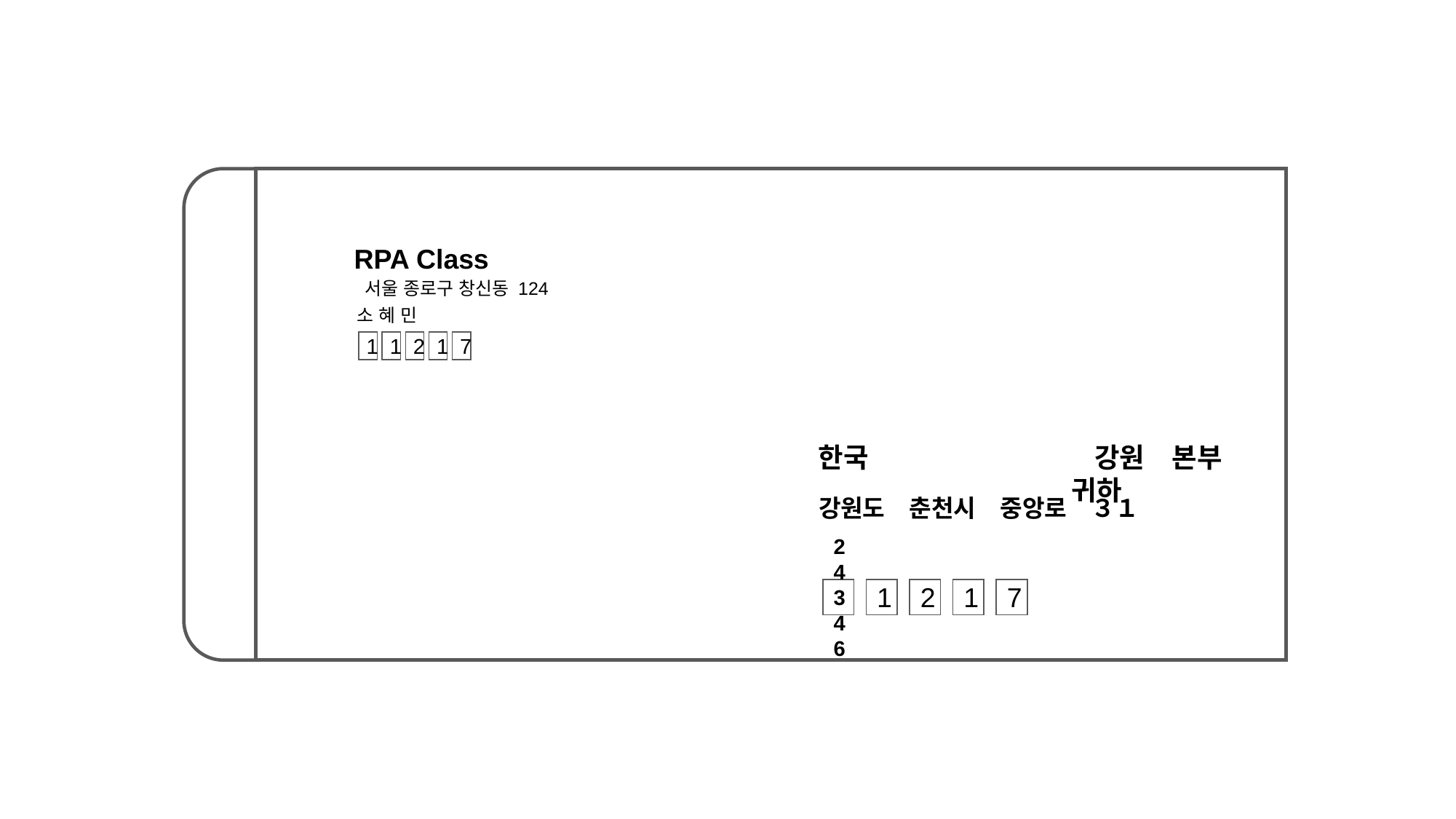

RPA Class
서울 종로구 창신동 124
소 혜 민
1
1
2
1
7
한국　　　　　　　　 강원　본부　　　　　　　　　　 귀하
강원도　춘천시　중앙로　３１
24346
1
2
1
7